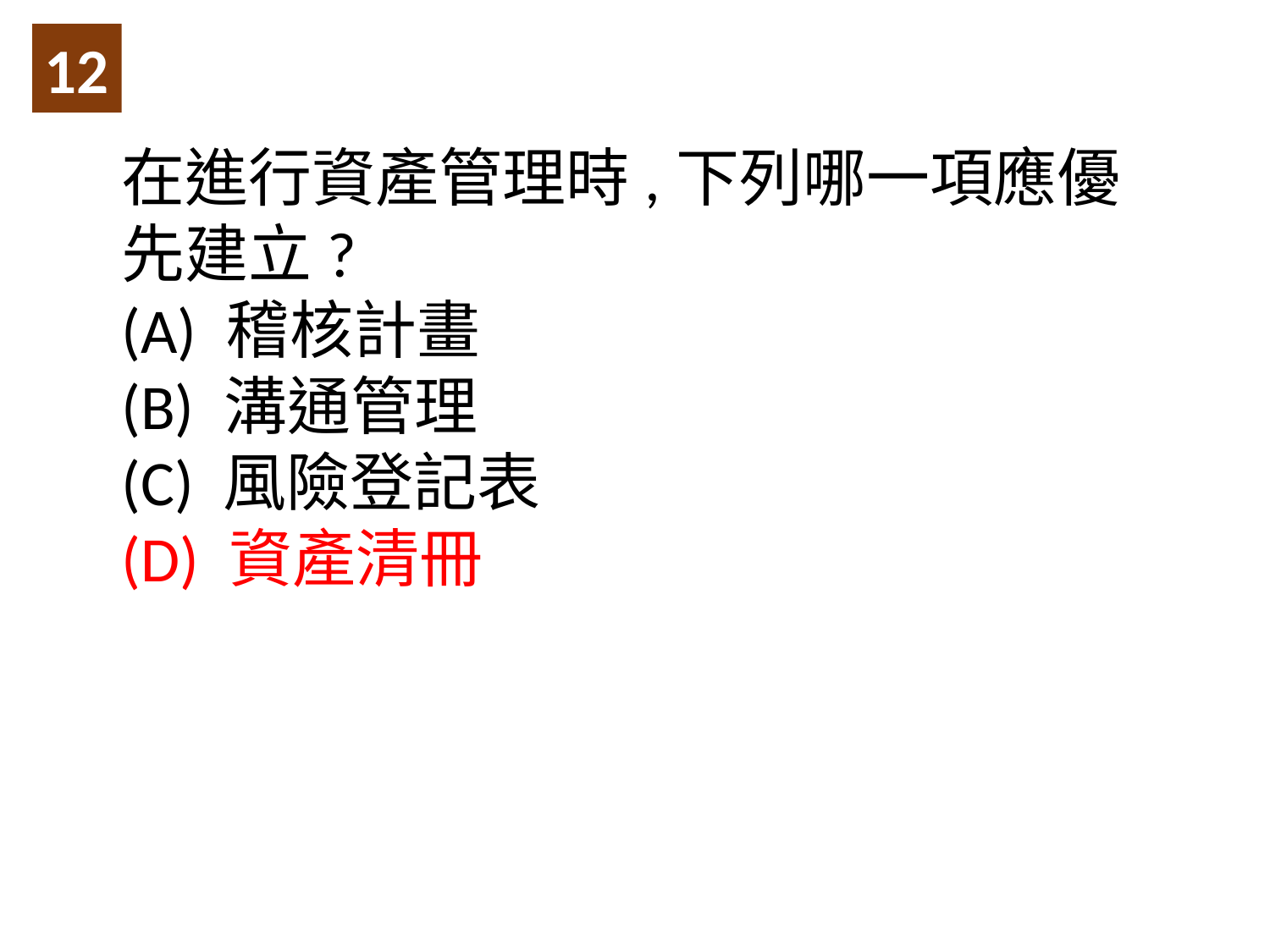

12
在進行資產管理時,下列哪一項應優先建立?
(A) 稽核計畫
(B) 溝通管理
(C) 風險登記表
(D) 資產清冊